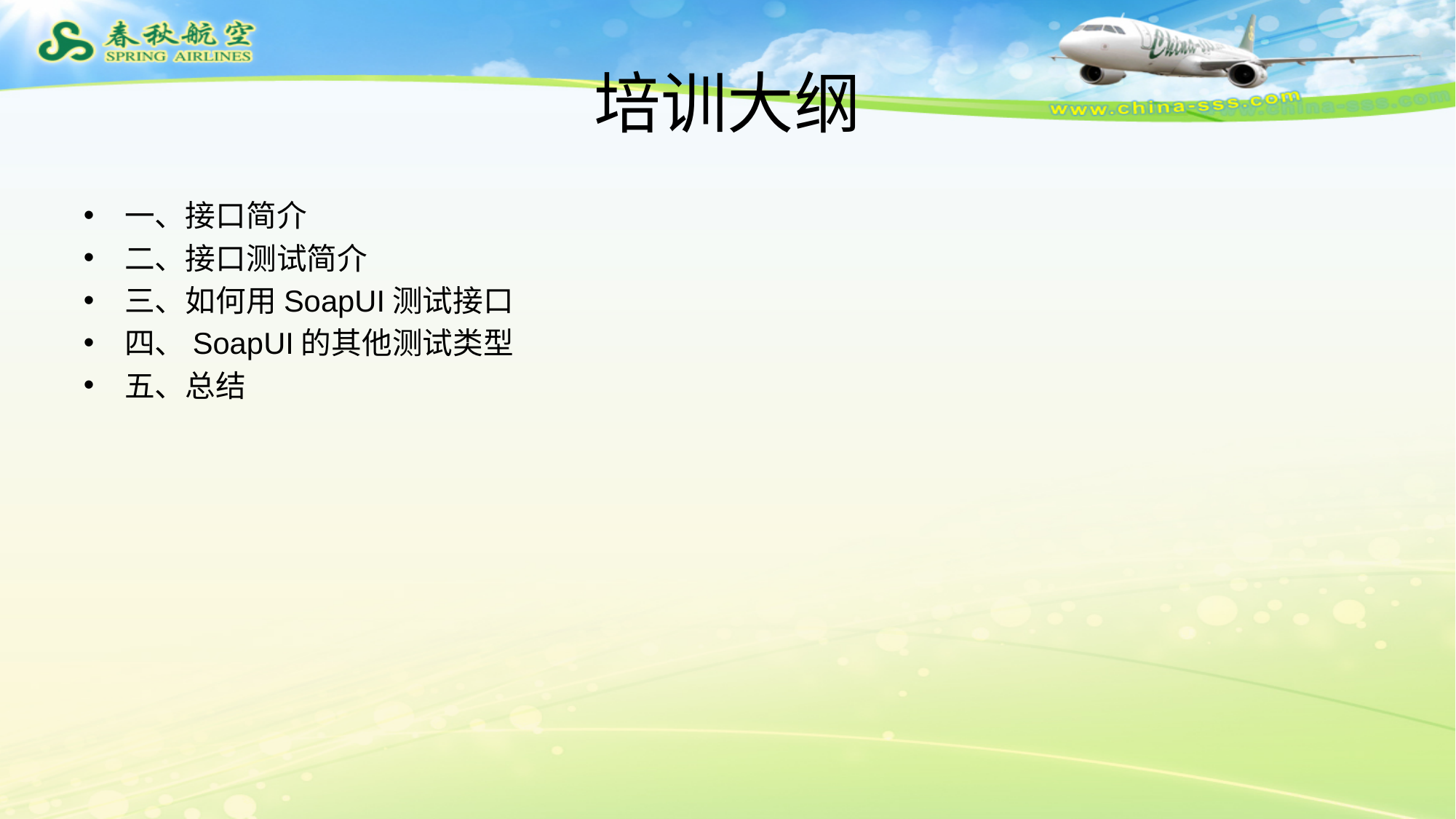

# 培训大纲
一、接口简介
二、接口测试简介
三、如何用SoapUI测试接口
四、SoapUI的其他测试类型
五、总结